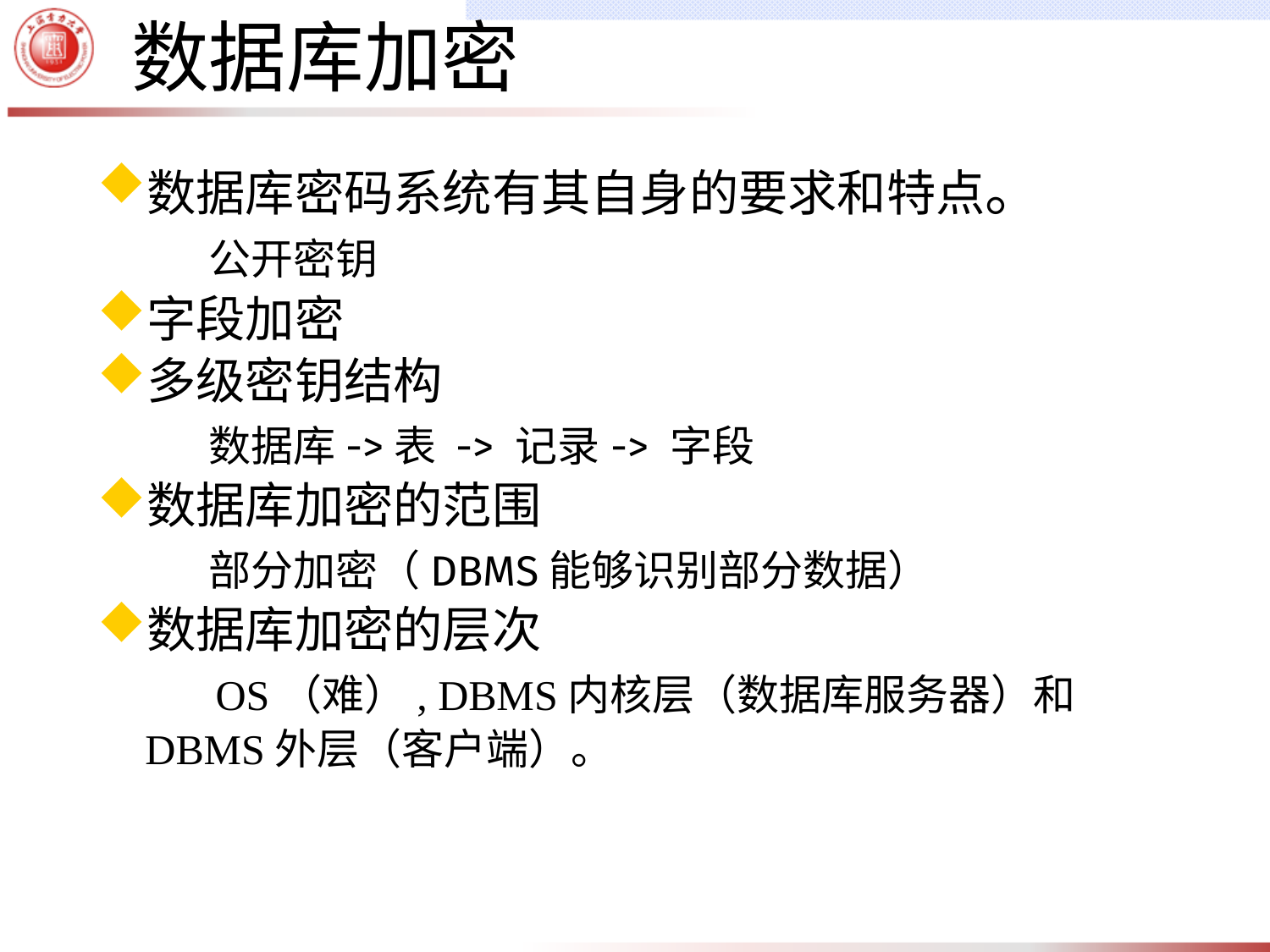

数据库加密
数据库密码系统有其自身的要求和特点。
         公开密钥
字段加密
多级密钥结构
         数据库->表 -> 记录-> 字段
数据库加密的范围
         部分加密（DBMS能够识别部分数据）
数据库加密的层次
         OS（难）, DBMS内核层（数据库服务器）和DBMS外层（客户端）。